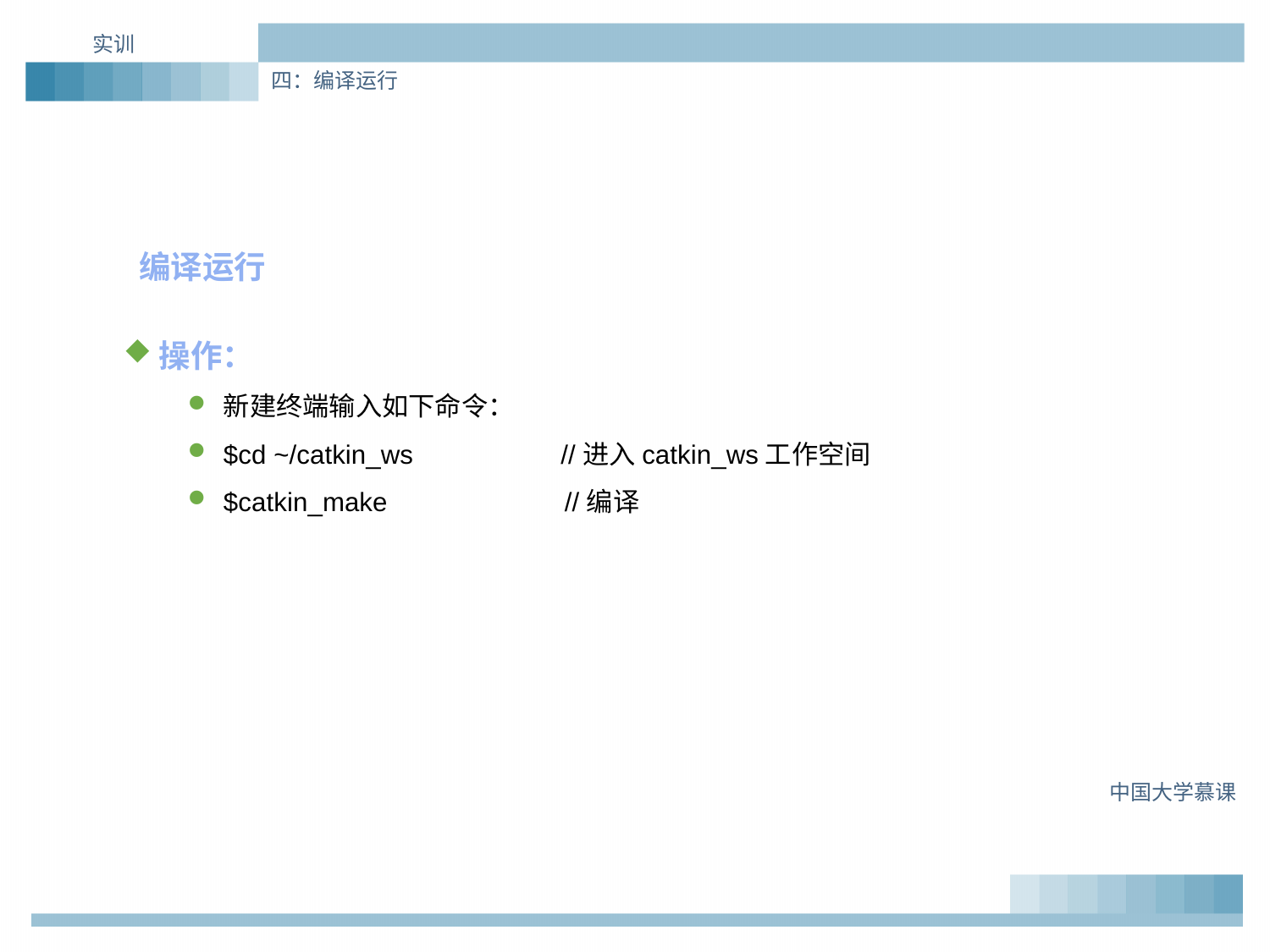

实训
四：编译运行
编译运行

操作：
新建终端输入如下命令：
$cd ~/catkin_ws                    //进入catkin_ws工作空间
$catkin_make                        //编译
中国大学慕课